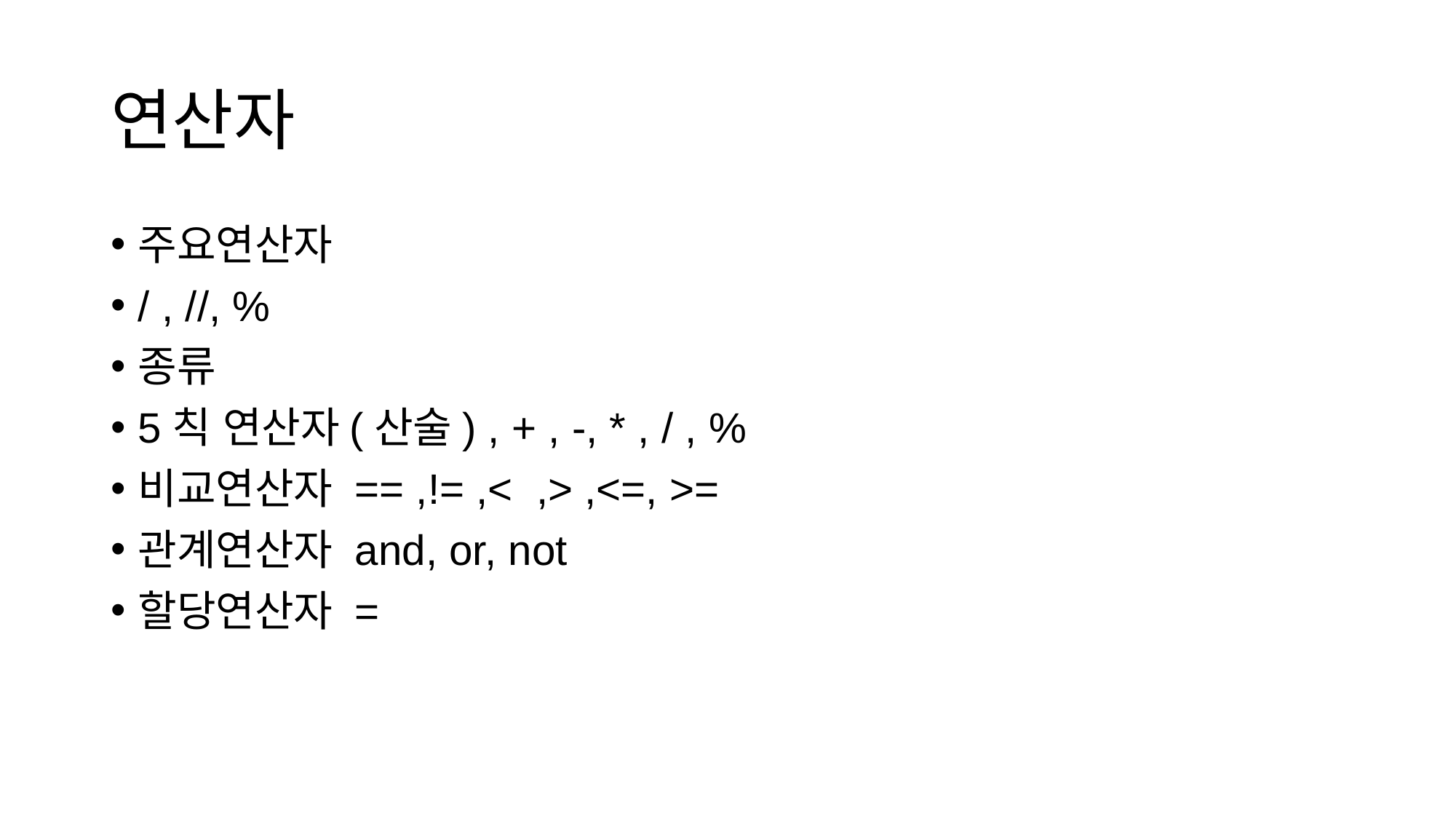

# 연산자
주요연산자
/ , //, %
종류
5칙 연산자(산술) , + , -, * , / , %
비교연산자 == ,!= ,<  ,> ,<=, >=
관계연산자 and, or, not
할당연산자 =